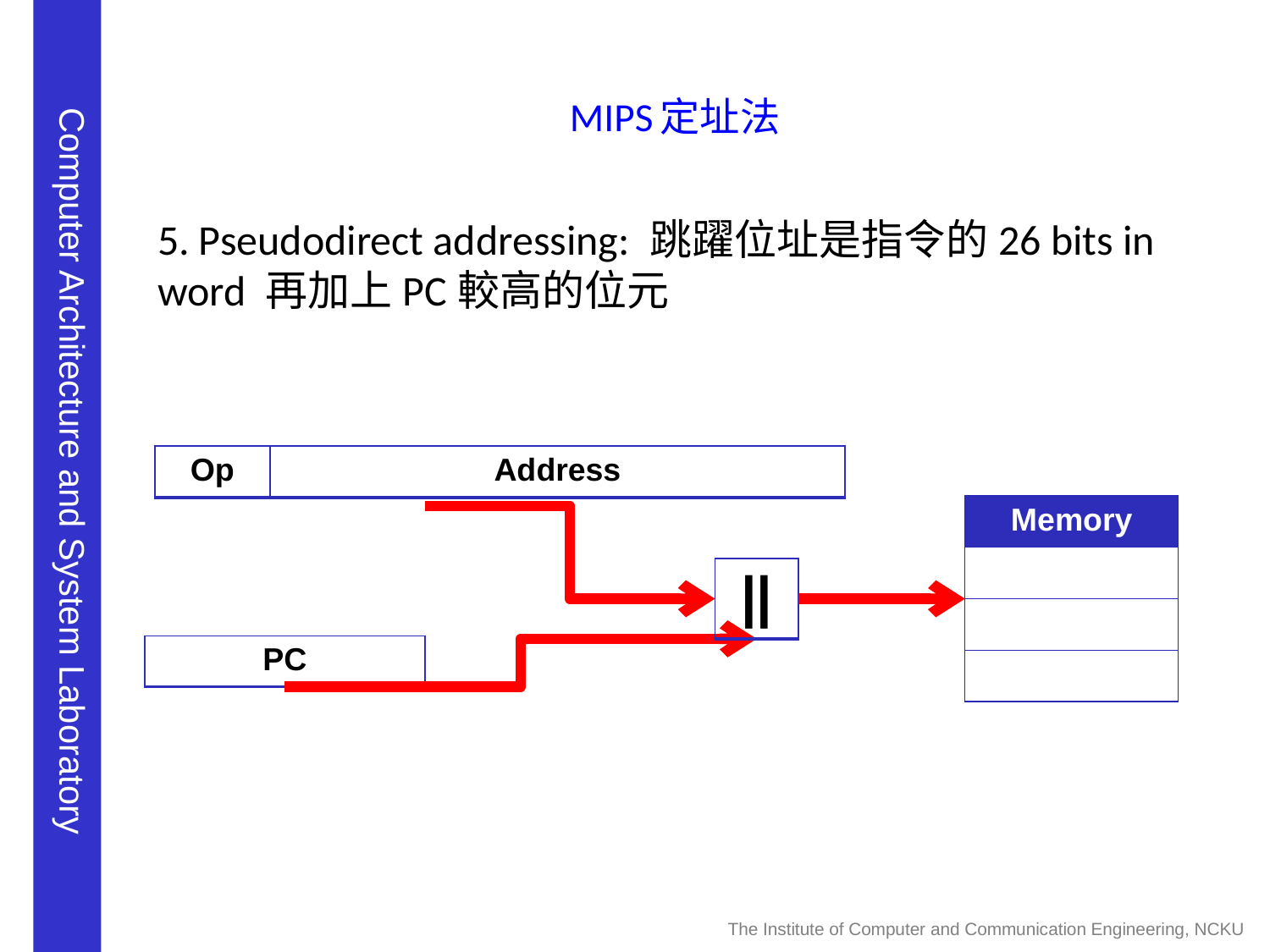

# MIPS定址法
5. Pseudodirect addressing: 跳躍位址是指令的26 bits in word 再加上PC較高的位元

| Op | Address |
| --- | --- |
| Memory |
| --- |
|  |
|  |
|  |
| || |
| --- |
| PC |
| --- |